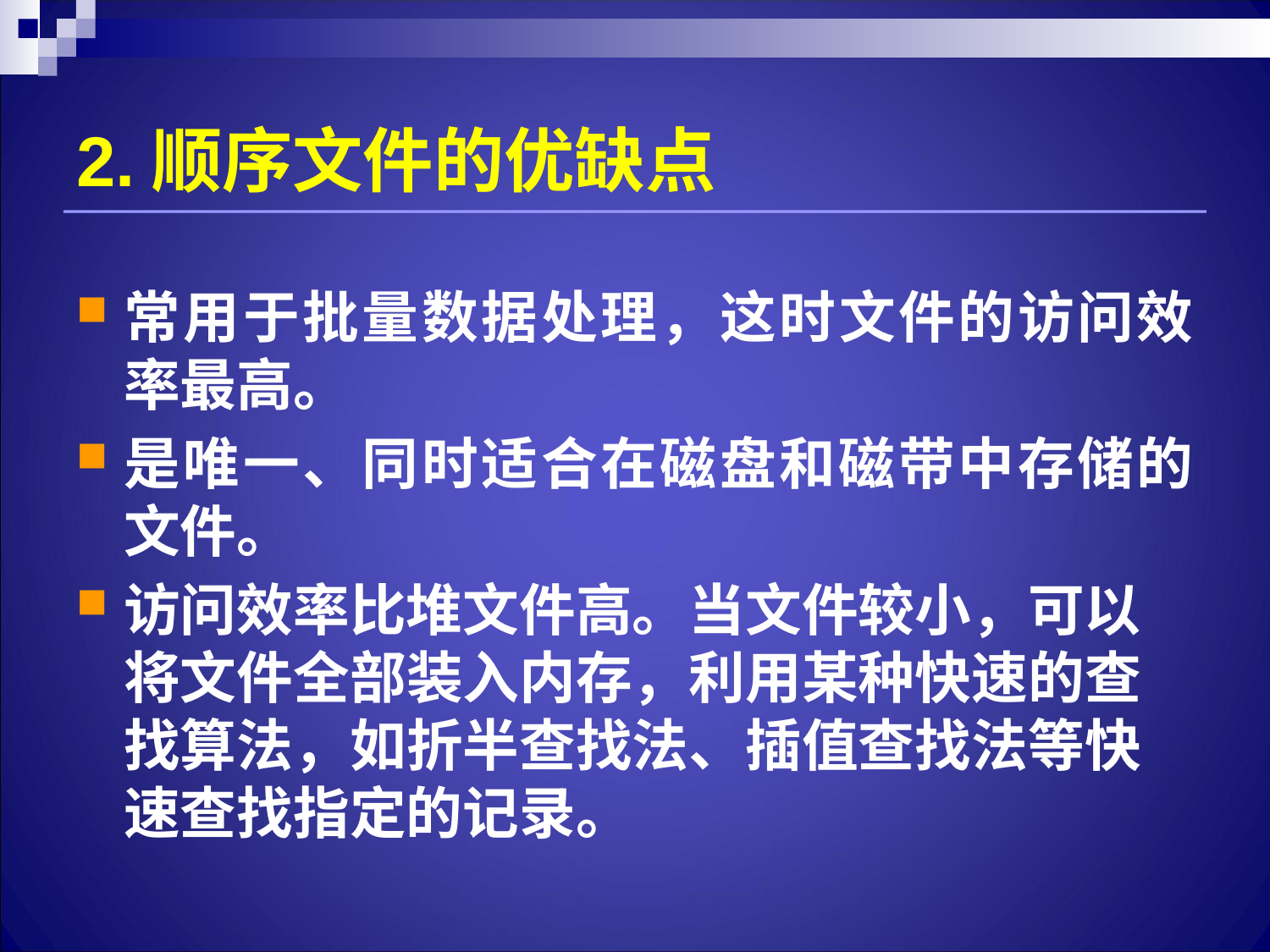

# 2.顺序文件的优缺点
常用于批量数据处理，这时文件的访问效率最高。
是唯一、同时适合在磁盘和磁带中存储的文件。
访问效率比堆文件高。当文件较小，可以将文件全部装入内存，利用某种快速的查找算法，如折半查找法、插值查找法等快速查找指定的记录。